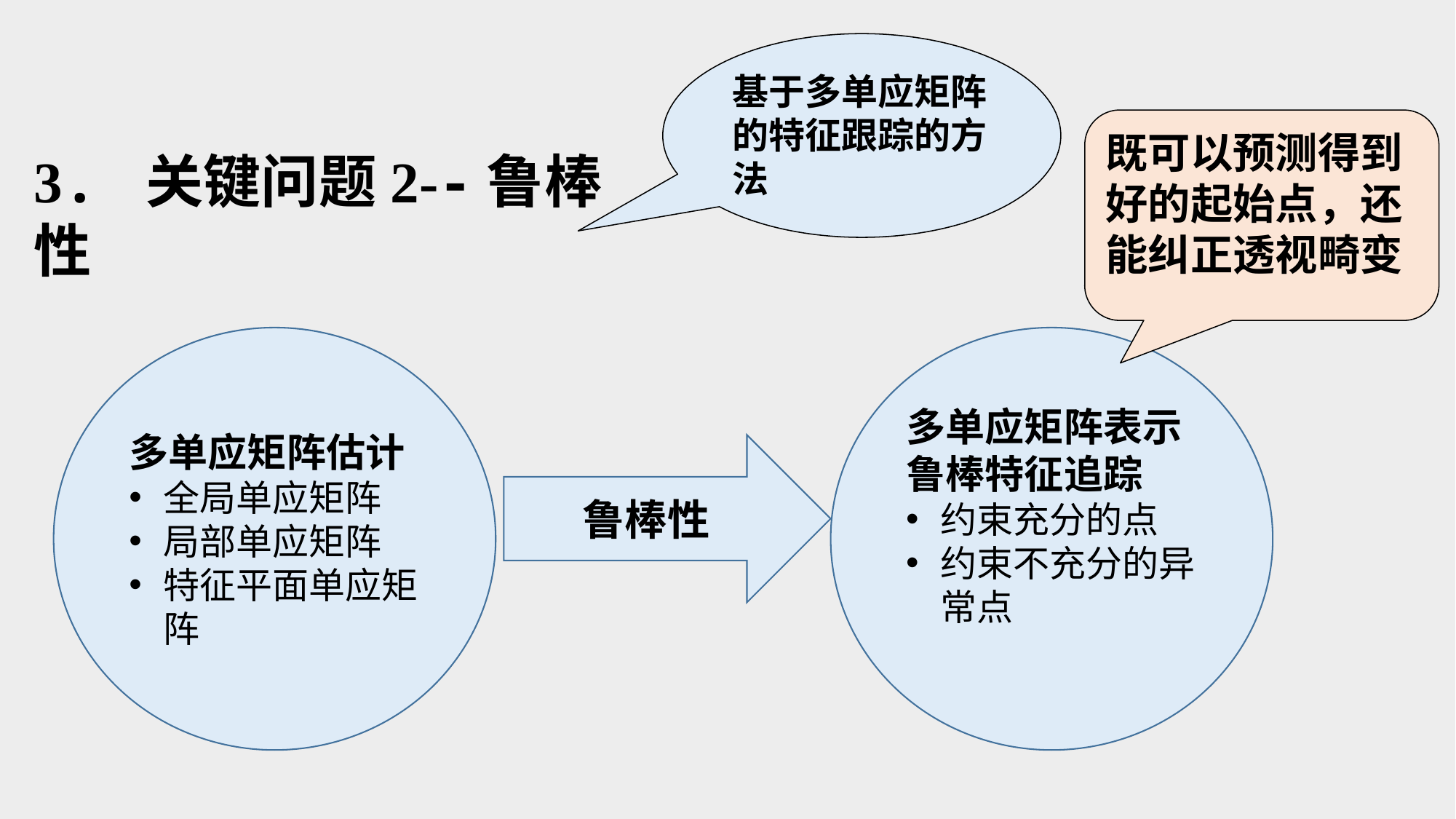

基于多单应矩阵的特征跟踪的方法
既可以预测得到好的起始点，还能纠正透视畸变
3. 关键问题2--鲁棒性
多单应矩阵估计
全局单应矩阵
局部单应矩阵
特征平面单应矩阵
多单应矩阵表示鲁棒特征追踪
约束充分的点
约束不充分的异常点

鲁棒性